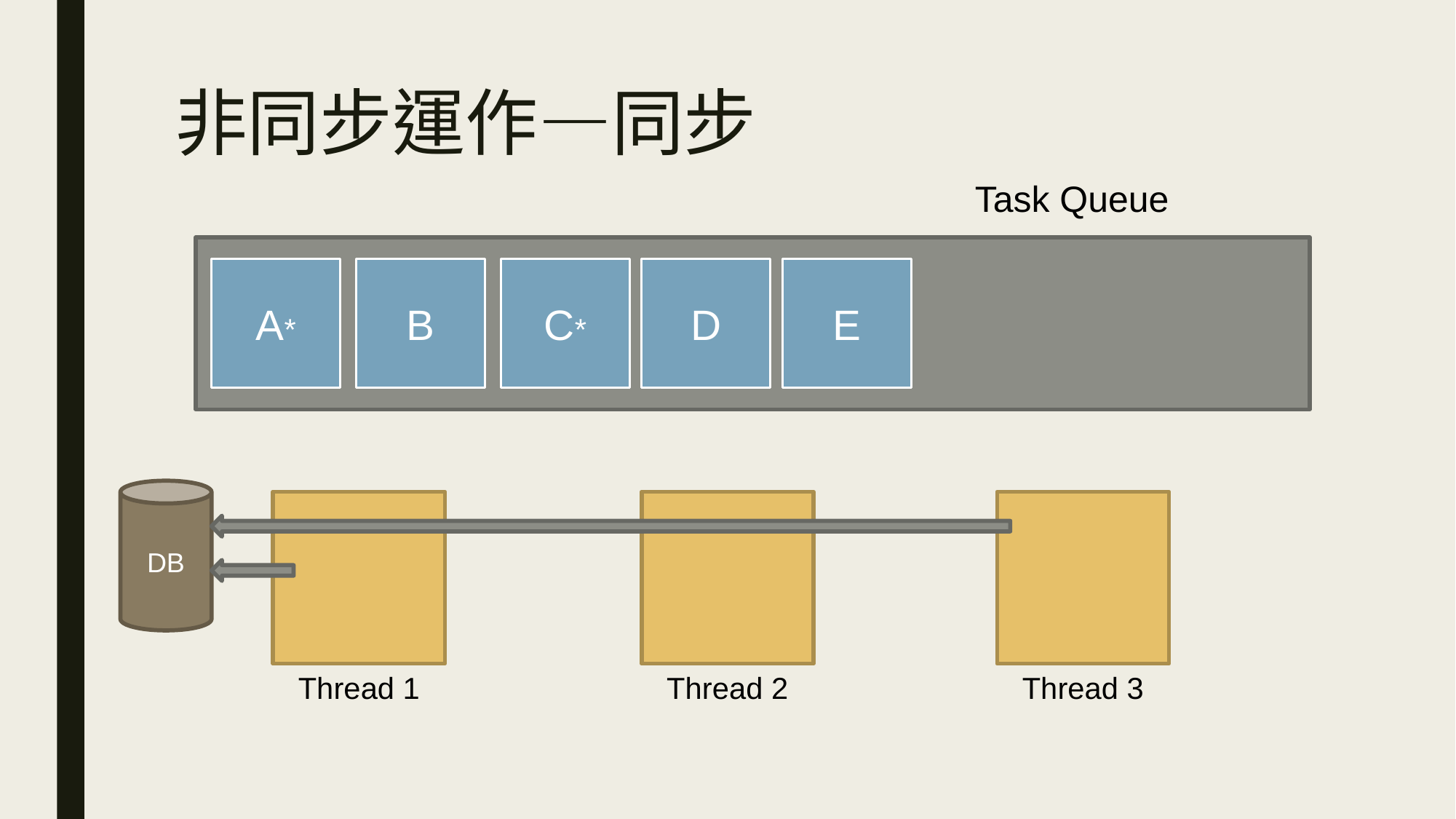

# 非同步運作—同步
Task Queue

A*
B
C*
D
E
DB

Thread 1
Thread 2
Thread 3